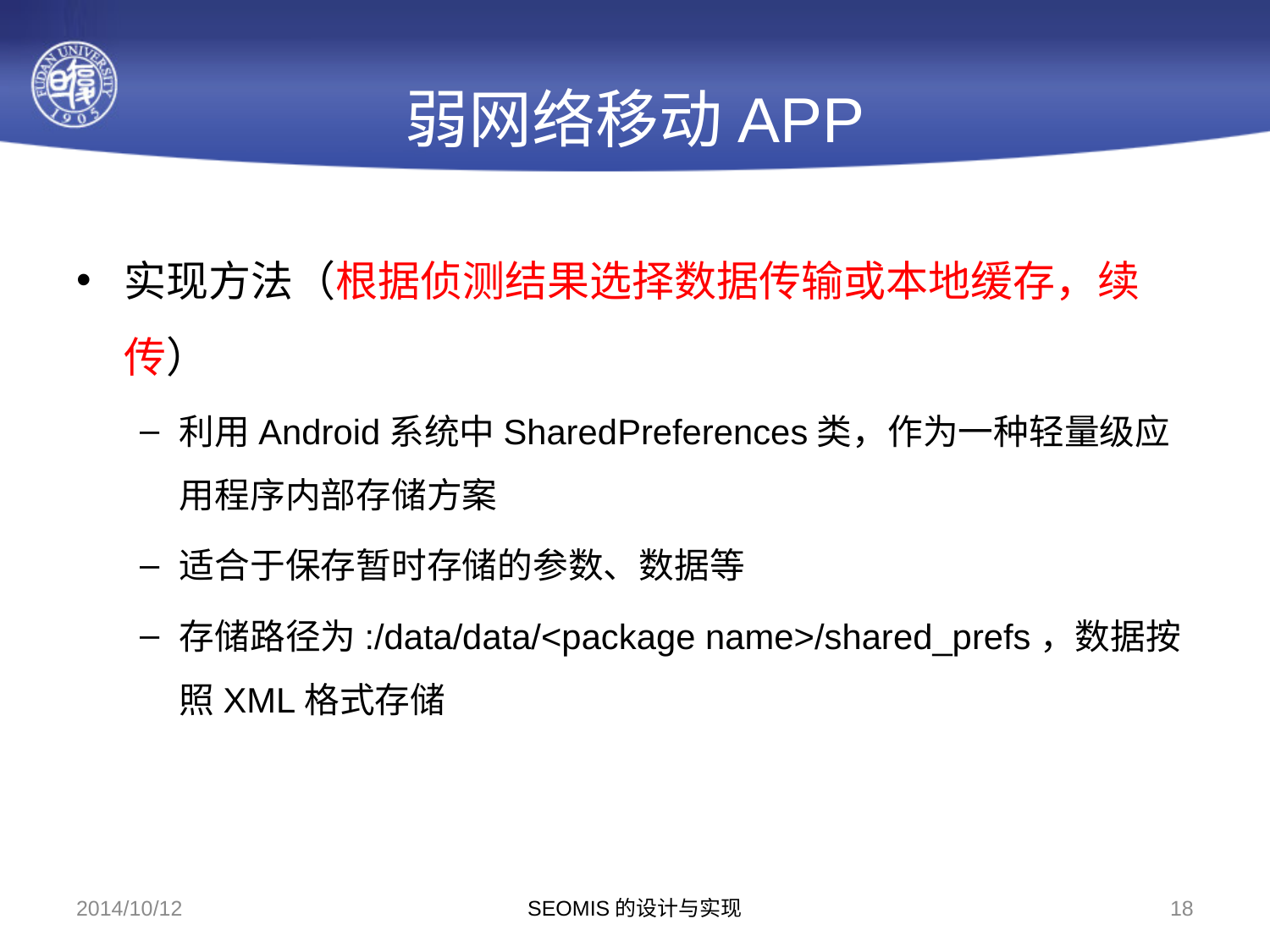

# 弱网络移动APP
实现方法（根据侦测结果选择数据传输或本地缓存，续传）
利用Android系统中SharedPreferences类，作为一种轻量级应用程序内部存储方案
适合于保存暂时存储的参数、数据等
存储路径为:/data/data/<package name>/shared_prefs，数据按照XML格式存储
2014/10/12
SEOMIS的设计与实现
18